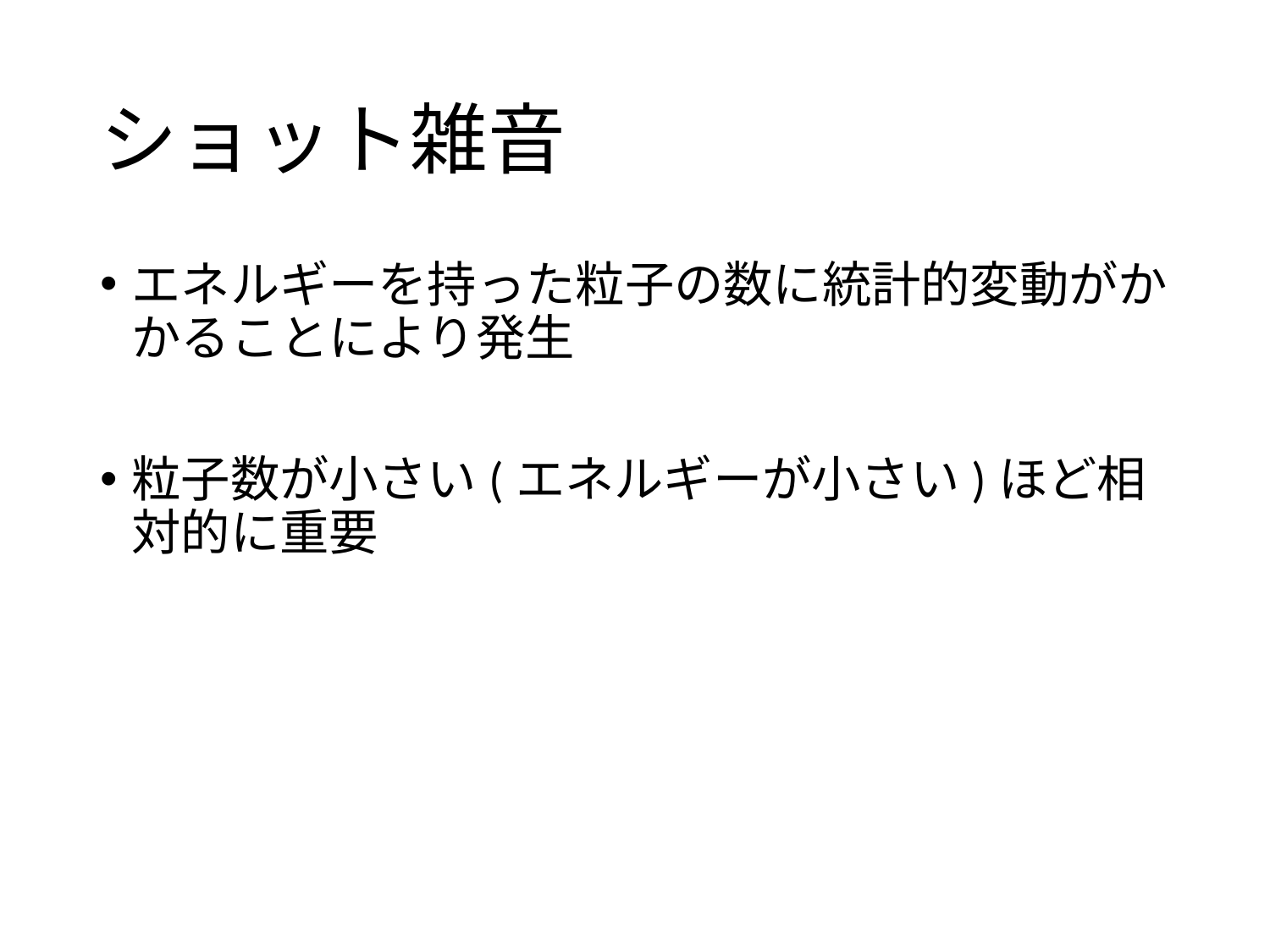

# ショット雑音
エネルギーを持った粒子の数に統計的変動がかかることにより発生

粒子数が小さい(エネルギーが小さい)ほど相対的に重要